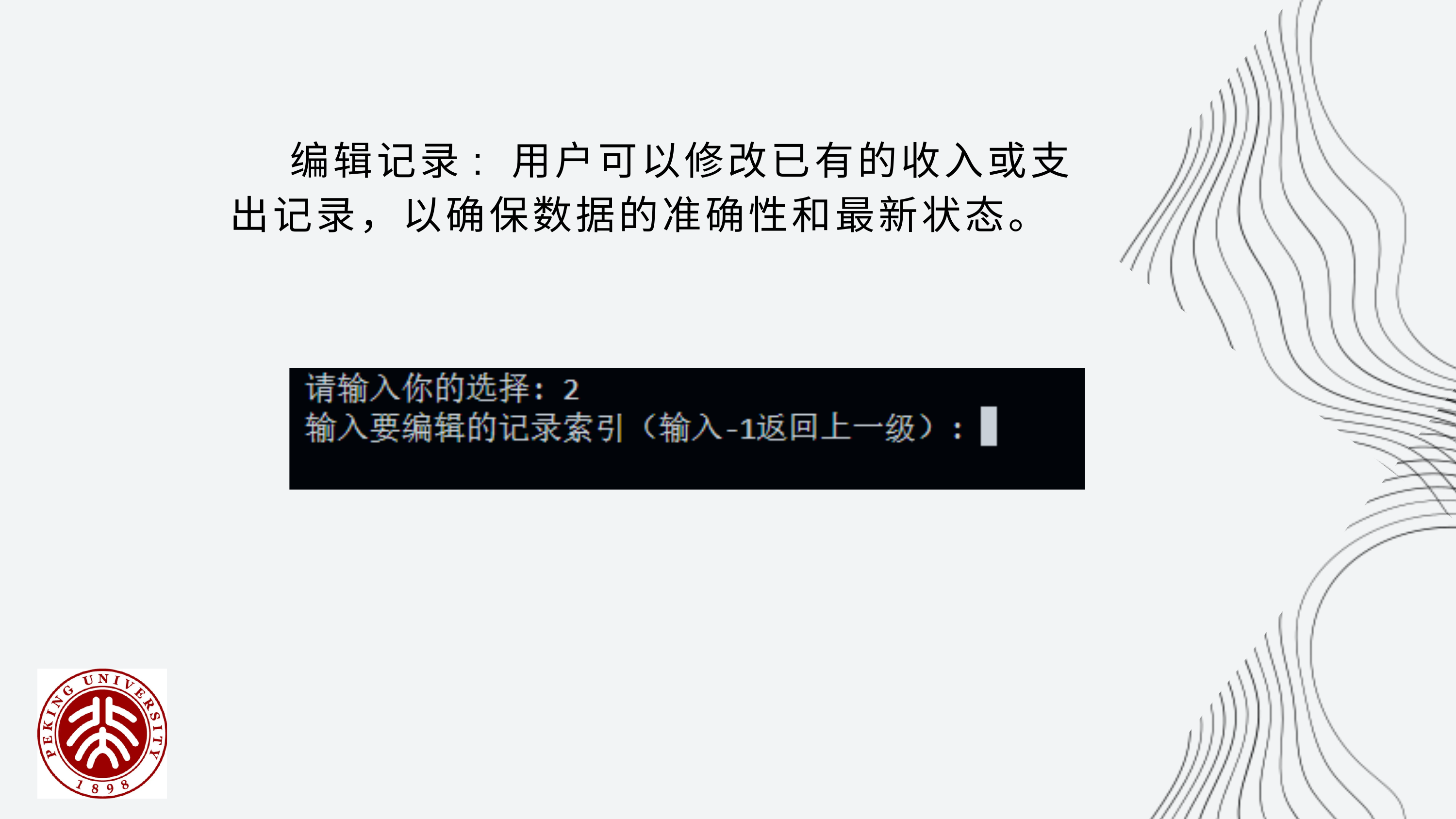

编辑记录: 用户可以修改已有的收入或支出记录，以确保数据的准确性和最新状态。